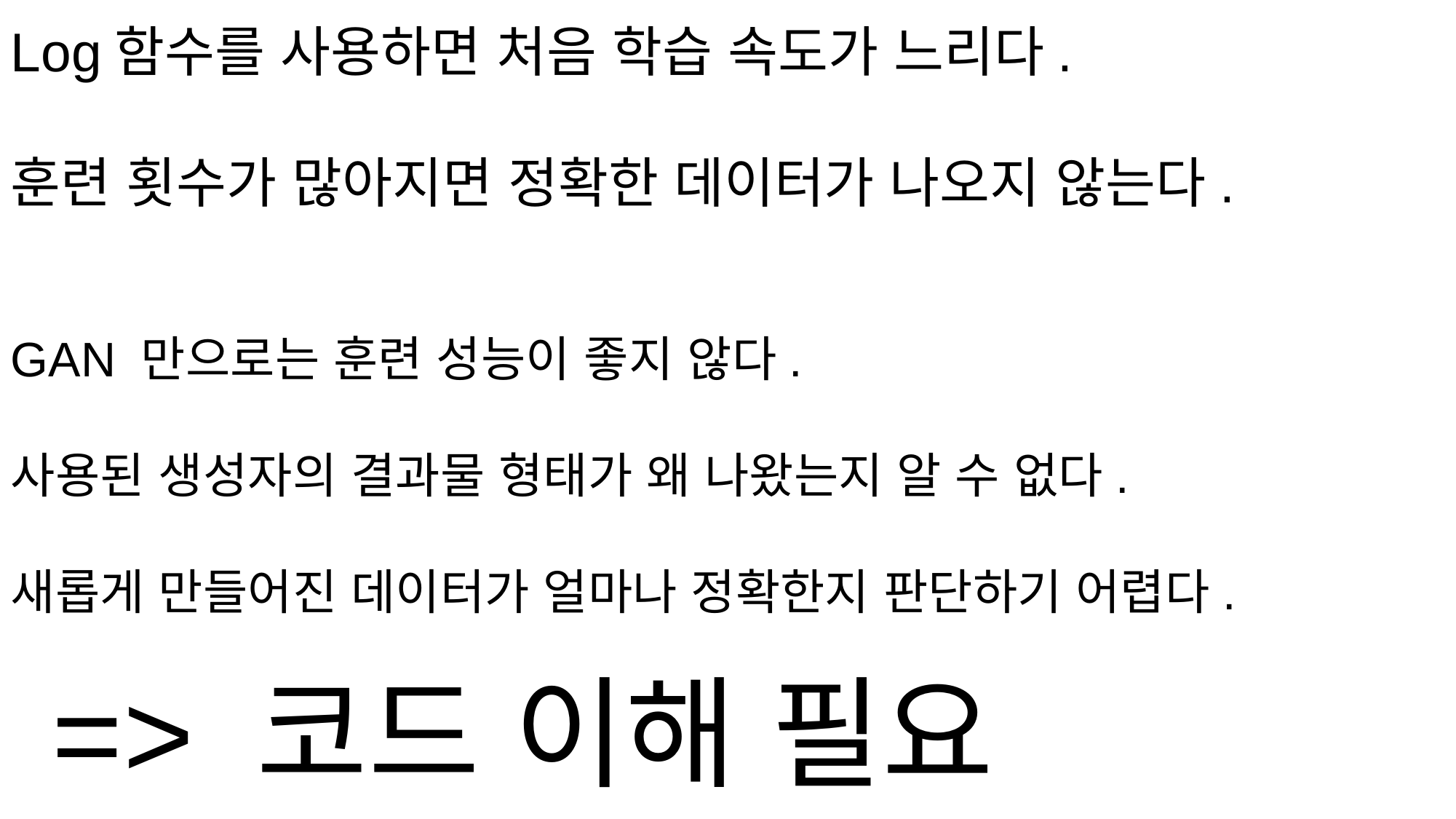

Log함수를 사용하면 처음 학습 속도가 느리다.

훈련 횟수가 많아지면 정확한 데이터가 나오지 않는다.
GAN 만으로는 훈련 성능이 좋지 않다.

사용된 생성자의 결과물 형태가 왜 나왔는지 알 수 없다.

새롭게 만들어진 데이터가 얼마나 정확한지 판단하기 어렵다.
=> 코드 이해 필요